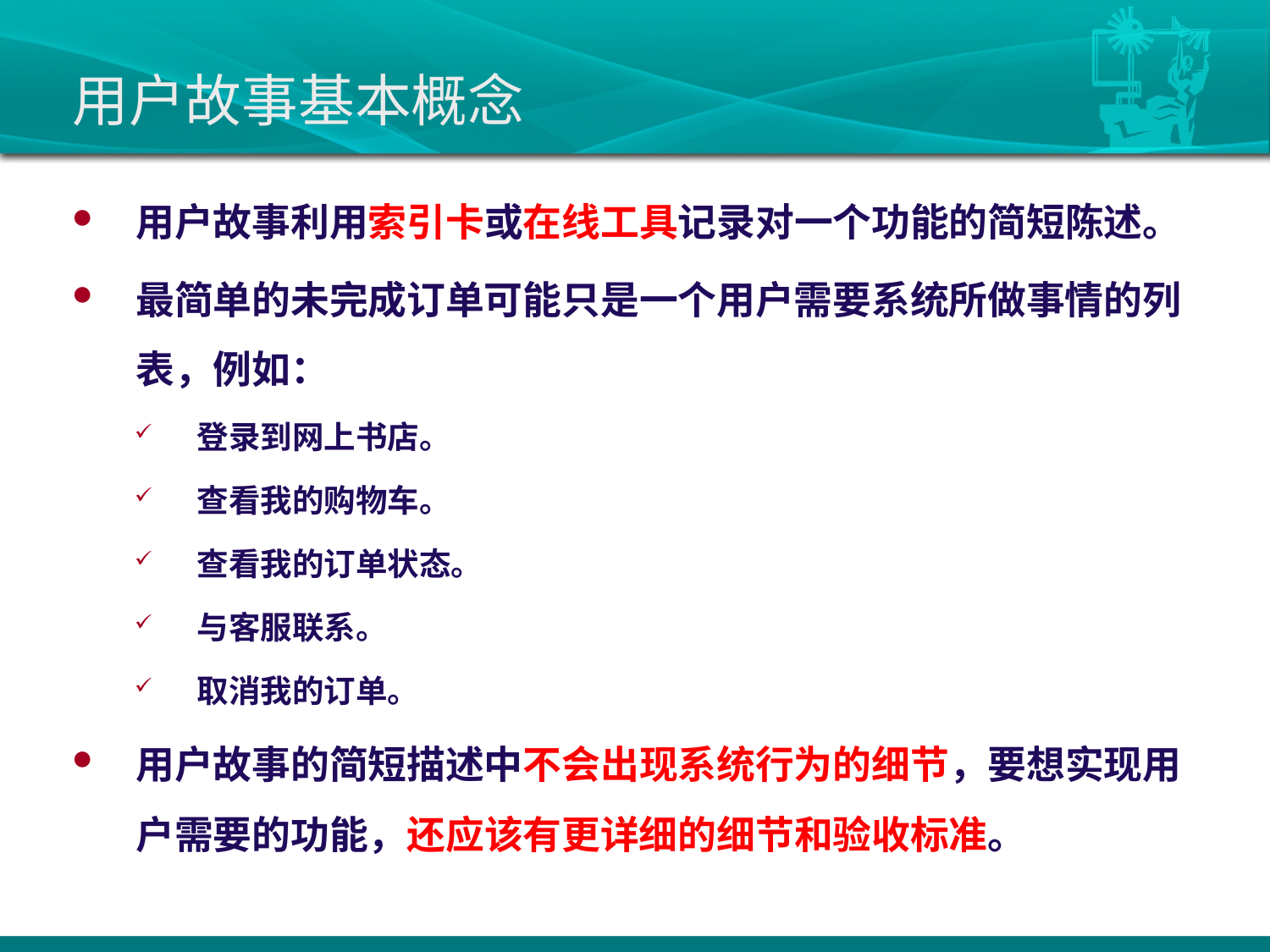

# 用户故事基本概念
用户故事利用索引卡或在线工具记录对一个功能的简短陈述。
最简单的未完成订单可能只是一个用户需要系统所做事情的列表，例如：
登录到网上书店。
查看我的购物车。
查看我的订单状态。
与客服联系。
取消我的订单。
用户故事的简短描述中不会出现系统行为的细节，要想实现用户需要的功能，还应该有更详细的细节和验收标准。